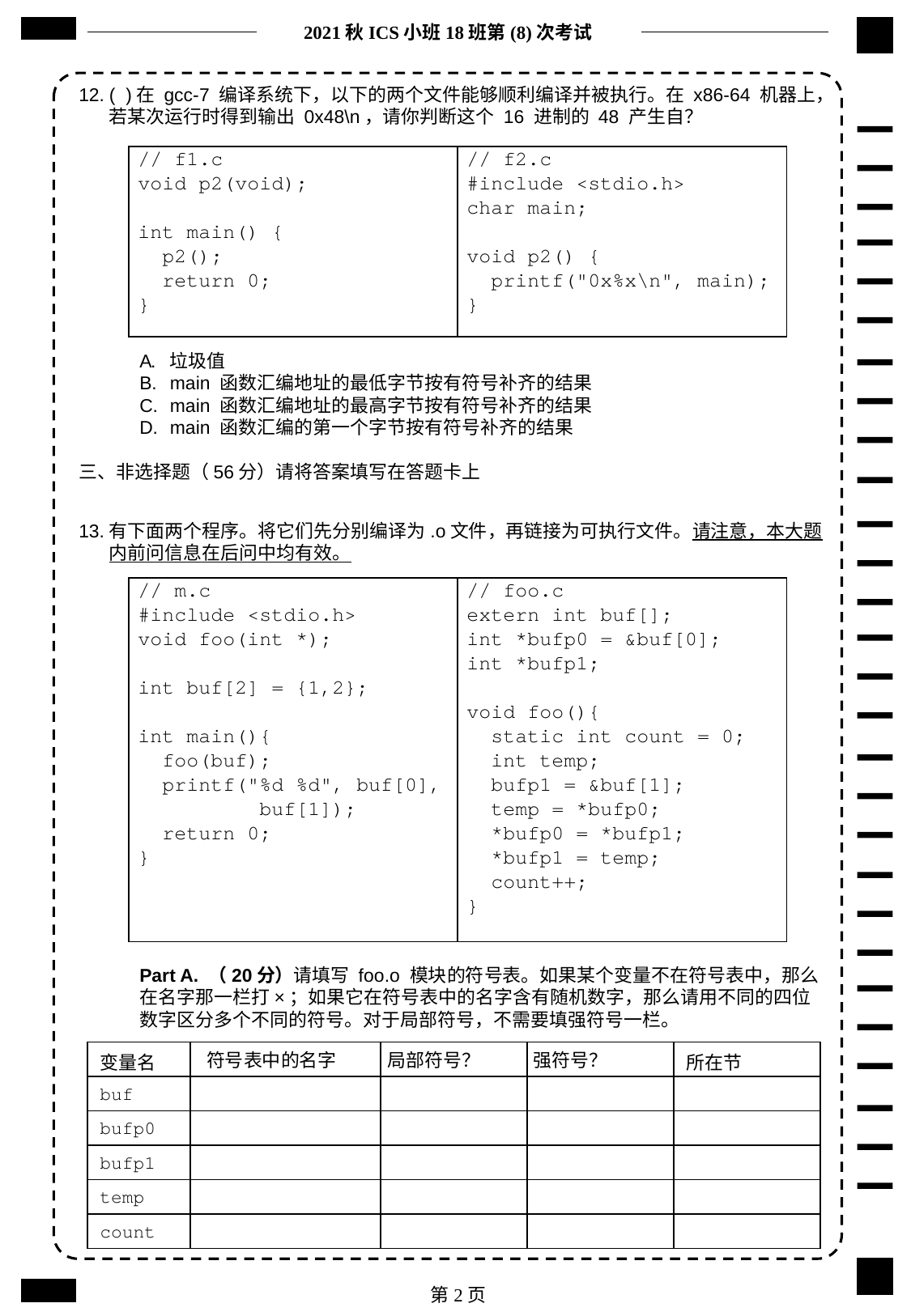

2021秋ICS小班18班第(8)次考试

(  )在 gcc-7 编译系统下，以下的两个文件能够顺利编译并被执行。在 x86-64 机器上，若某次运行时得到输出 0x48\n，请你判断这个 16 进制的 48 产生自？

垃圾值
main 函数汇编地址的最低字节按有符号补齐的结果
main 函数汇编地址的最高字节按有符号补齐的结果
main 函数汇编的第一个字节按有符号补齐的结果

三、非选择题（56分）请将答案填写在答题卡上

有下面两个程序。将它们先分别编译为.o文件，再链接为可执行文件。请注意，本大题内前问信息在后问中均有效。

Part A. （20分）请填写 foo.o 模块的符号表。如果某个变量不在符号表中，那么在名字那一栏打×；如果它在符号表中的名字含有随机数字，那么请用不同的四位数字区分多个不同的符号。对于局部符号，不需要填强符号一栏。

| // f1.c void p2(void); int main() { p2(); return 0; } | // f2.c #include <stdio.h> char main; void p2() { printf("0x%x\n", main); } |
| --- | --- |
| // m.c #include <stdio.h> void foo(int \*); int buf[2] = {1,2}; int main(){ foo(buf); printf("%d %d", buf[0], buf[1]); return 0; } | // foo.c extern int buf[]; int \*bufp0 = &buf[0]; int \*bufp1; void foo(){ static int count = 0; int temp; bufp1 = &buf[1]; temp = \*bufp0; \*bufp0 = \*bufp1; \*bufp1 = temp; count++; } |
| --- | --- |
| 变量名 | 符号表中的名字 | 局部符号？ | 强符号？ | 所在节 |
| --- | --- | --- | --- | --- |
| buf |  |  |  |  |
| bufp0 |  |  |  |  |
| bufp1 |  |  |  |  |
| temp |  |  |  |  |
| count |  |  |  |  |

第2页